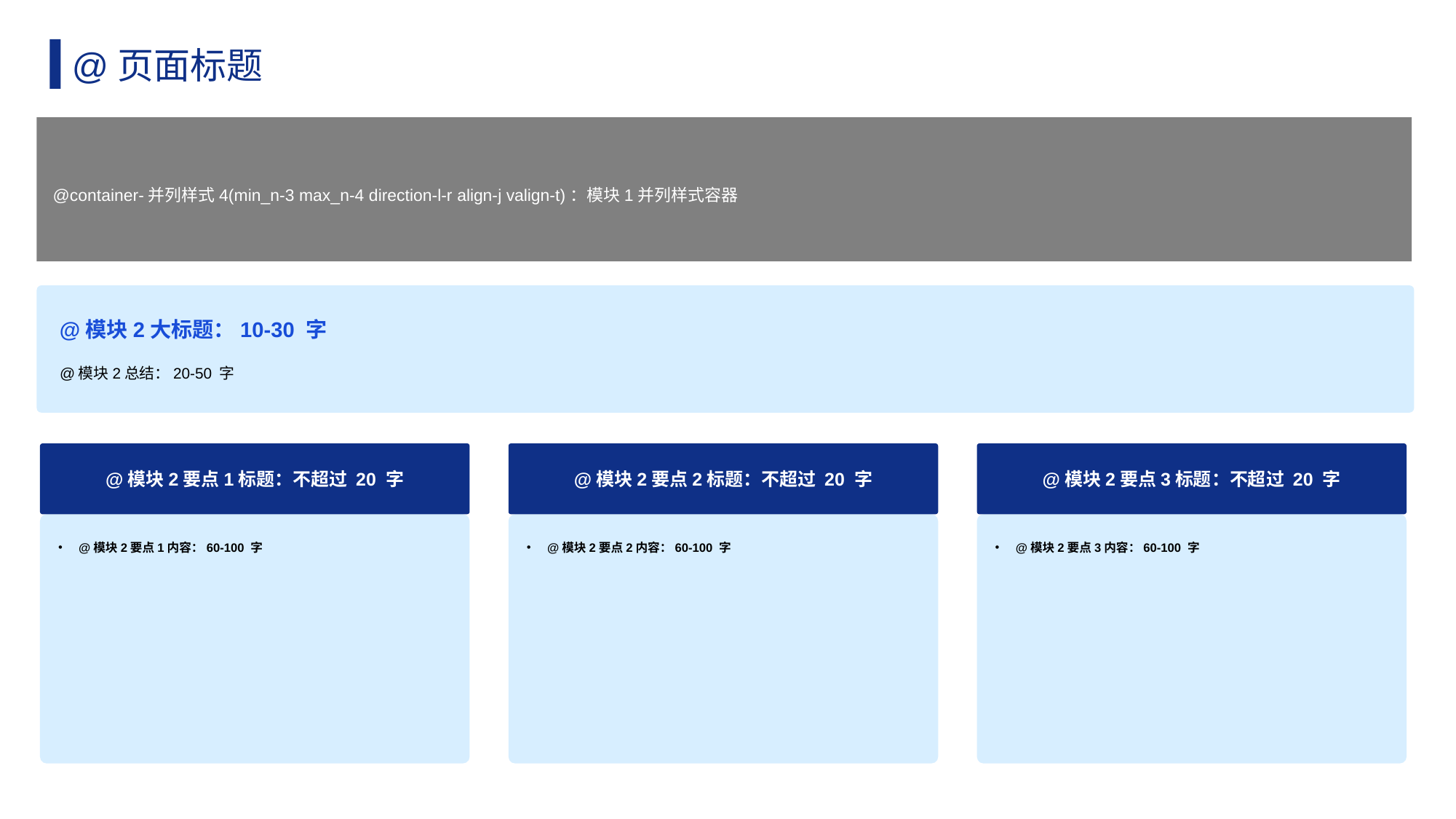

# @页面标题
@container-并列样式4(min_n-3 max_n-4 direction-l-r align-j valign-t)：模块1并列样式容器

@模块2大标题：10-30 字
@模块2总结：20-50 字
@模块2要点1标题：不超过 20 字
@模块2要点2标题：不超过 20 字
@模块2要点3标题：不超过 20 字
@模块2要点1内容：60-100 字
@模块2要点2内容：60-100 字
@模块2要点3内容：60-100 字